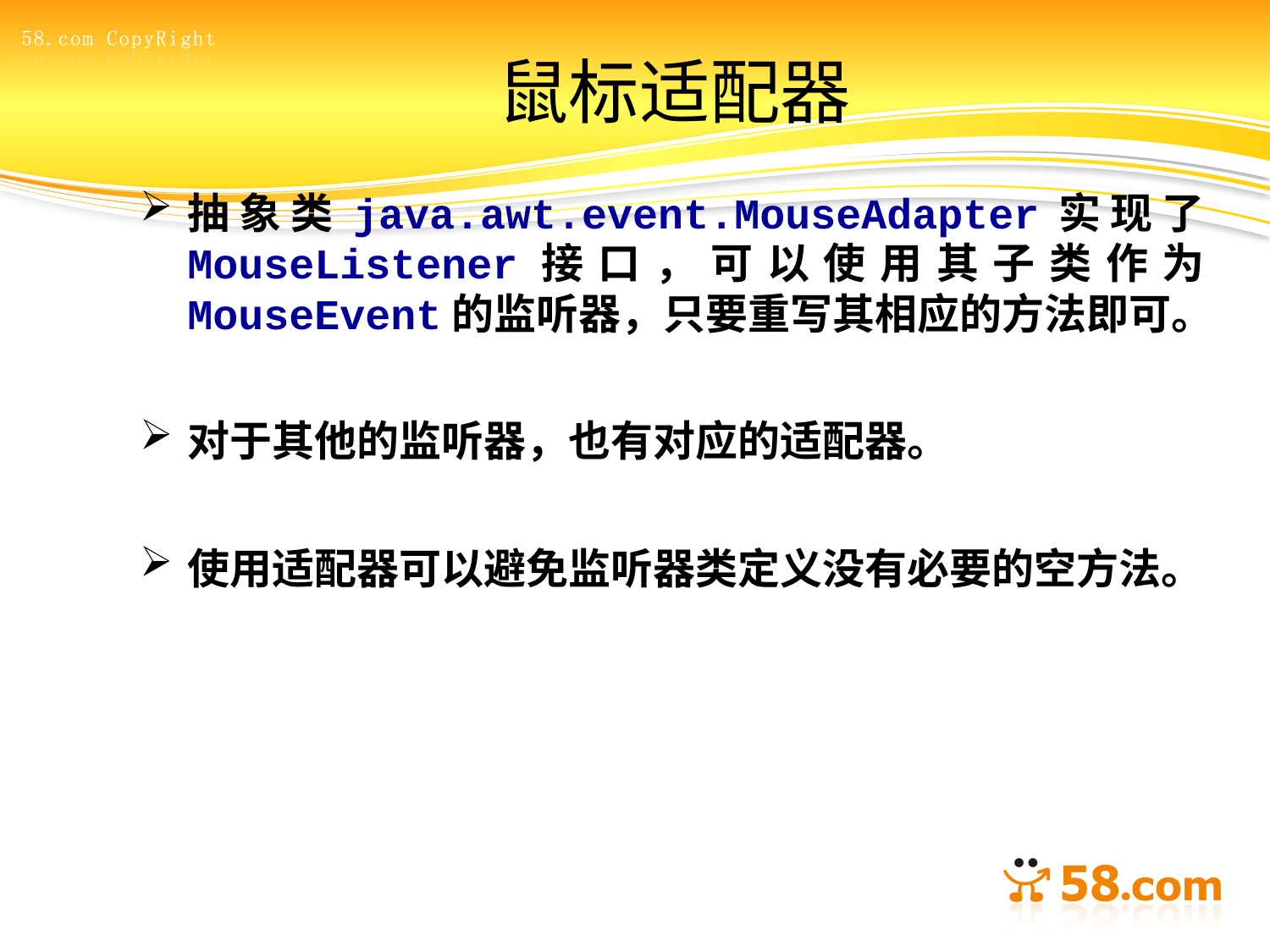

# 鼠标适配器
抽象类java.awt.event.MouseAdapter实现了MouseListener接口，可以使用其子类作为MouseEvent的监听器，只要重写其相应的方法即可。

对于其他的监听器，也有对应的适配器。

使用适配器可以避免监听器类定义没有必要的空方法。